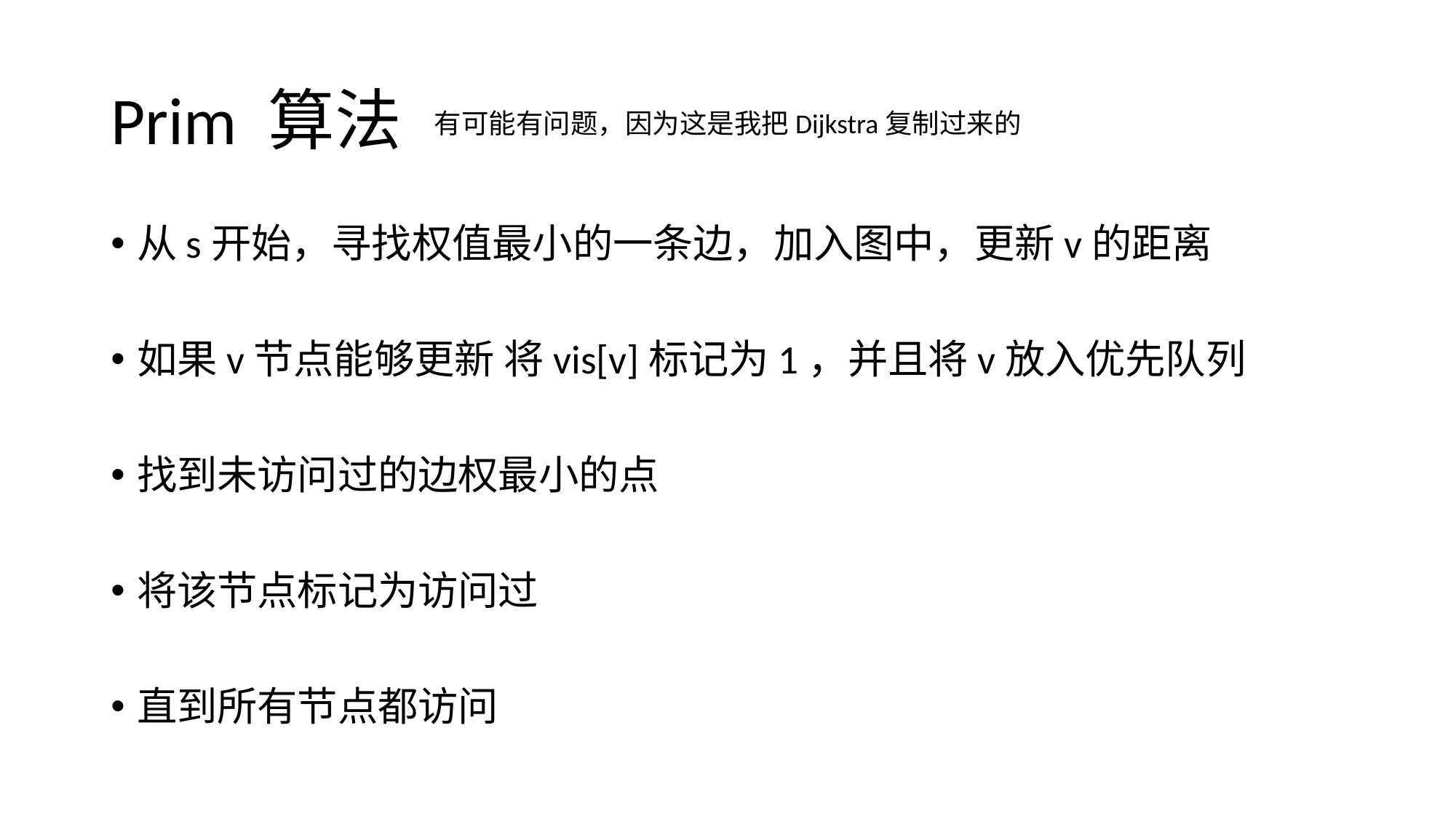

# Prim 算法
有可能有问题，因为这是我把Dijkstra复制过来的
从s开始，寻找权值最小的一条边，加入图中，更新v的距离

如果v节点能够更新 将vis[v]标记为1，并且将v放入优先队列

找到未访问过的边权最小的点

将该节点标记为访问过

直到所有节点都访问